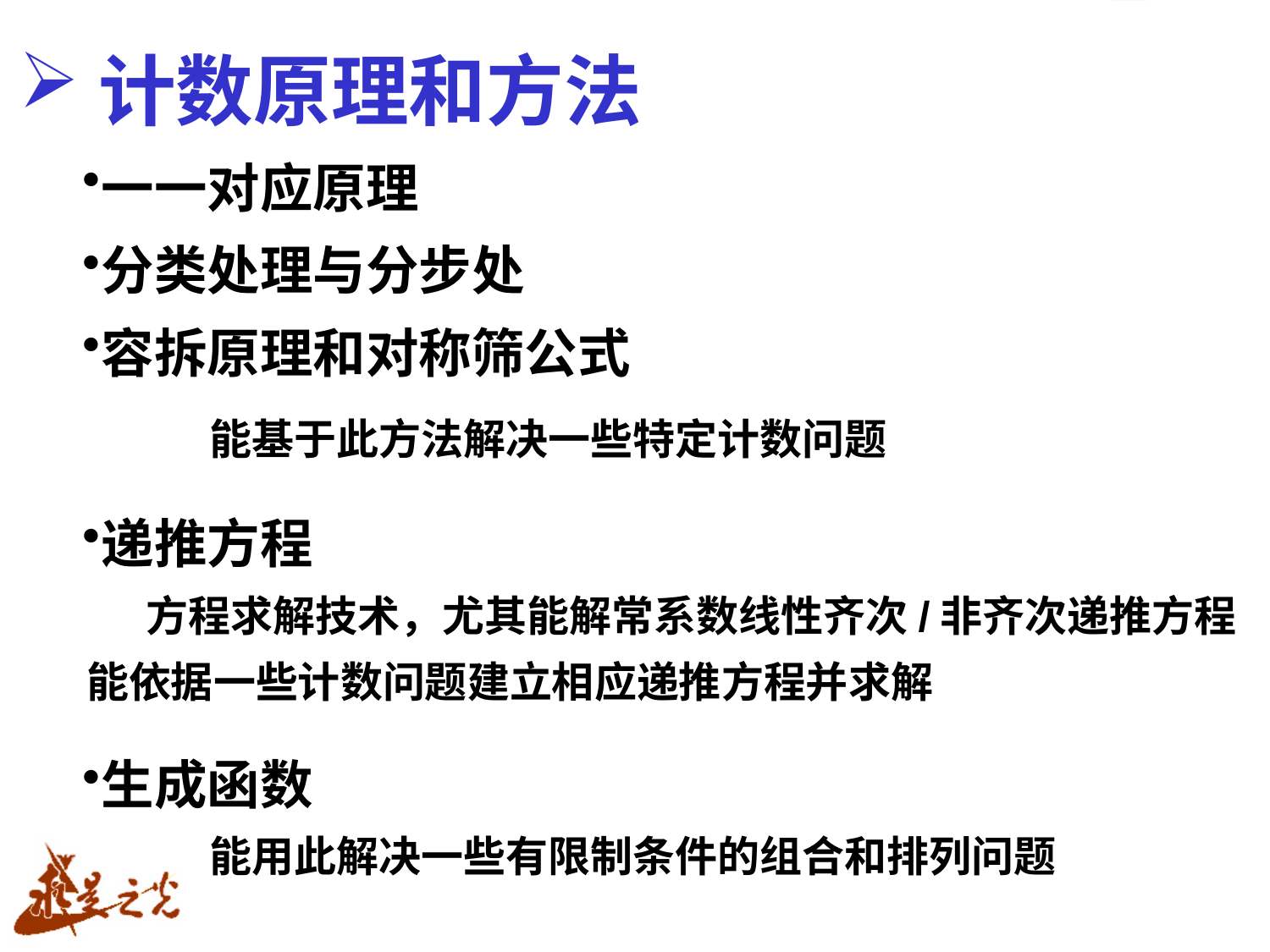

计数原理和方法
一一对应原理
分类处理与分步处
容拆原理和对称筛公式
	能基于此方法解决一些特定计数问题
递推方程
方程求解技术，尤其能解常系数线性齐次/非齐次递推方程
      能依据一些计数问题建立相应递推方程并求解
生成函数
	能用此解决一些有限制条件的组合和排列问题